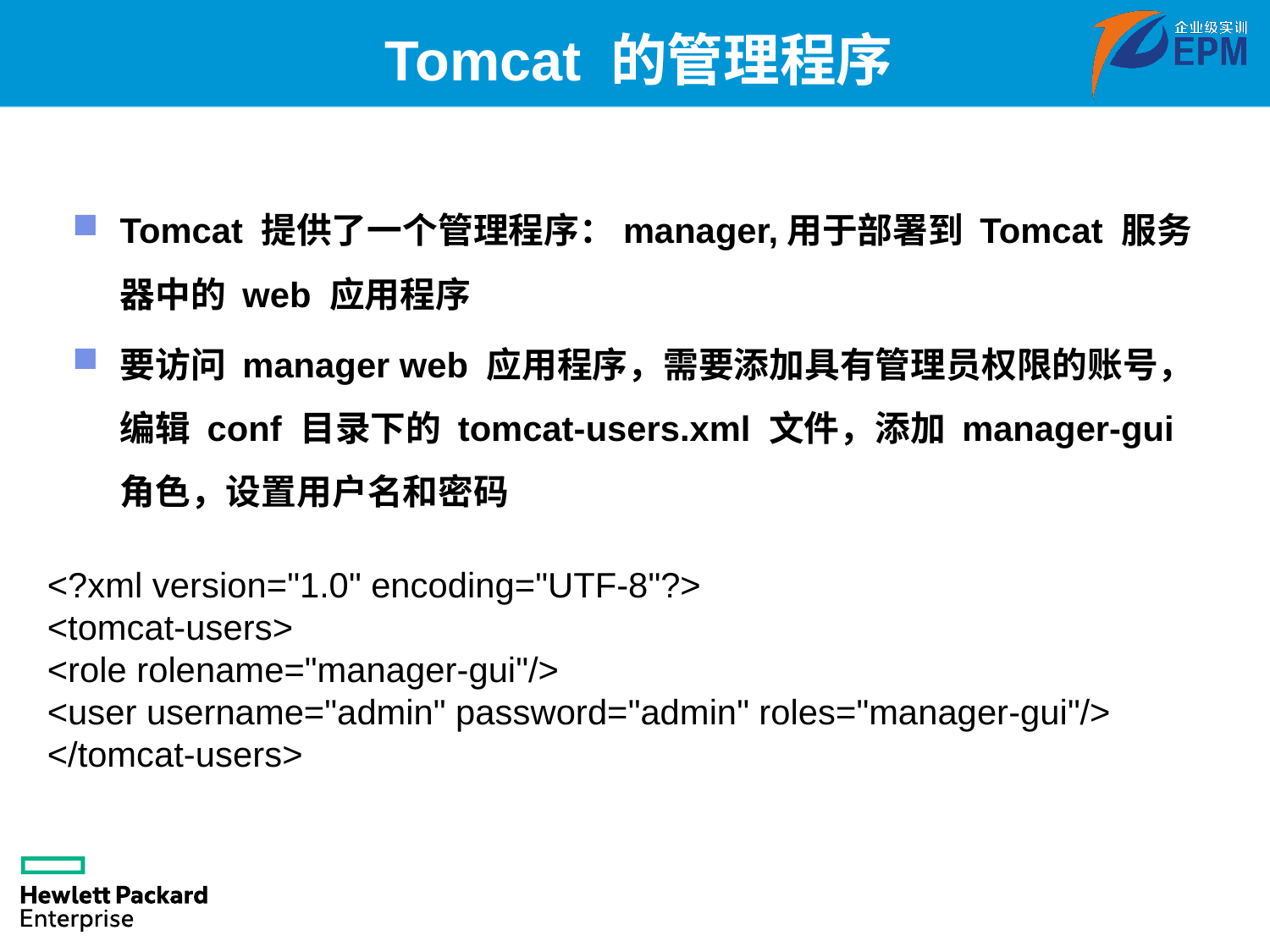

# Tomcat 的管理程序
Tomcat 提供了一个管理程序：manager,用于部署到 Tomcat 服务器中的 web 应用程序
要访问 manager web 应用程序，需要添加具有管理员权限的账号，编辑 conf 目录下的 tomcat-users.xml 文件，添加 manager-gui角色，设置用户名和密码

<?xml version="1.0" encoding="UTF-8"?>
<tomcat-users>
<role rolename="manager-gui"/>
<user username="admin" password="admin" roles="manager-gui"/>
</tomcat-users>